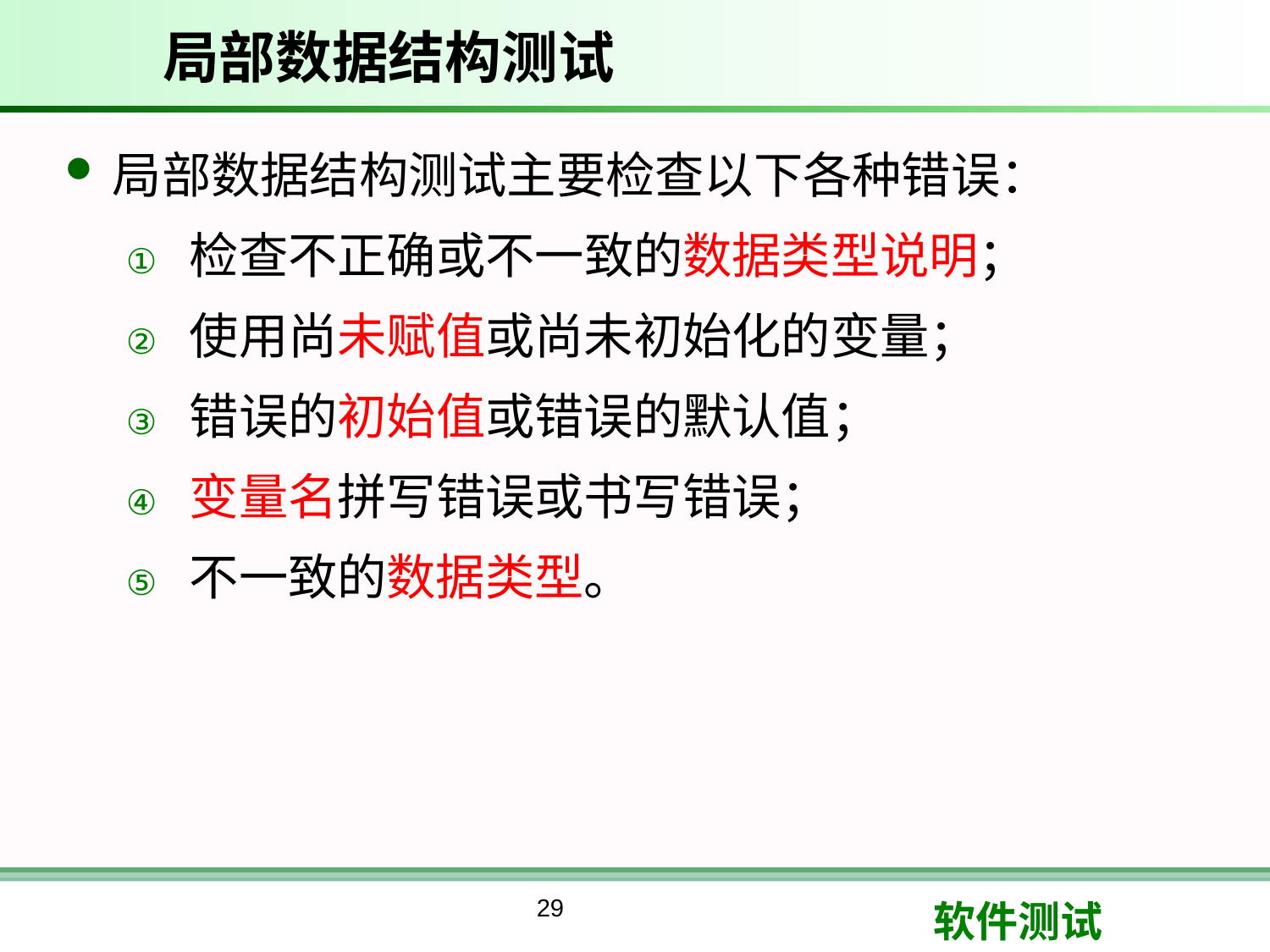

# 局部数据结构测试
局部数据结构测试主要检查以下各种错误：
检查不正确或不一致的数据类型说明；
使用尚未赋值或尚未初始化的变量；
错误的初始值或错误的默认值；
变量名拼写错误或书写错误；
不一致的数据类型。
29